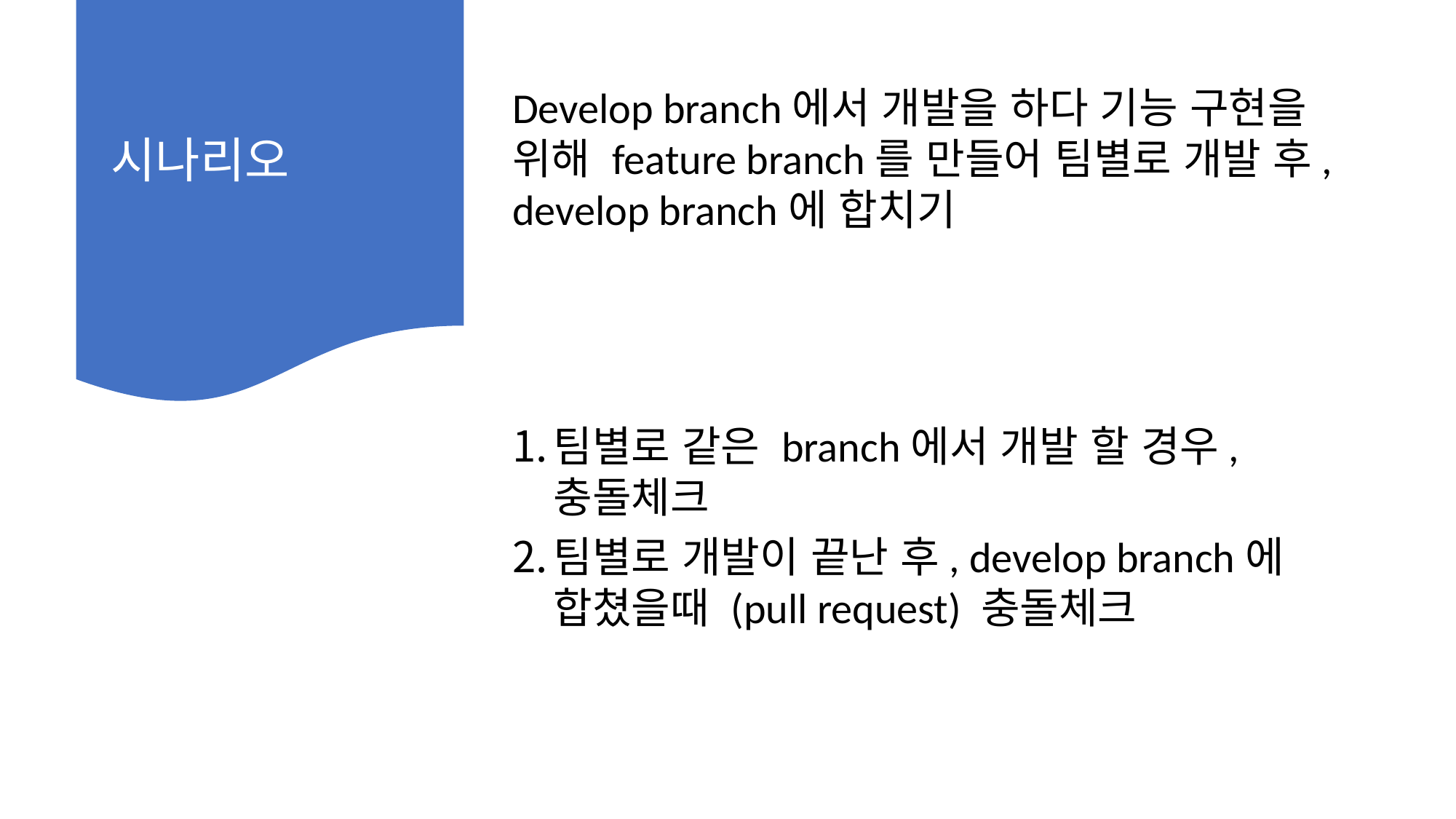

# 시나리오
Develop branch에서 개발을 하다 기능 구현을 위해 feature branch를 만들어 팀별로 개발 후,  develop branch에 합치기
팀별로 같은 branch에서 개발 할 경우, 충돌체크
팀별로 개발이 끝난 후, develop branch에 합쳤을때 (pull request) 충돌체크